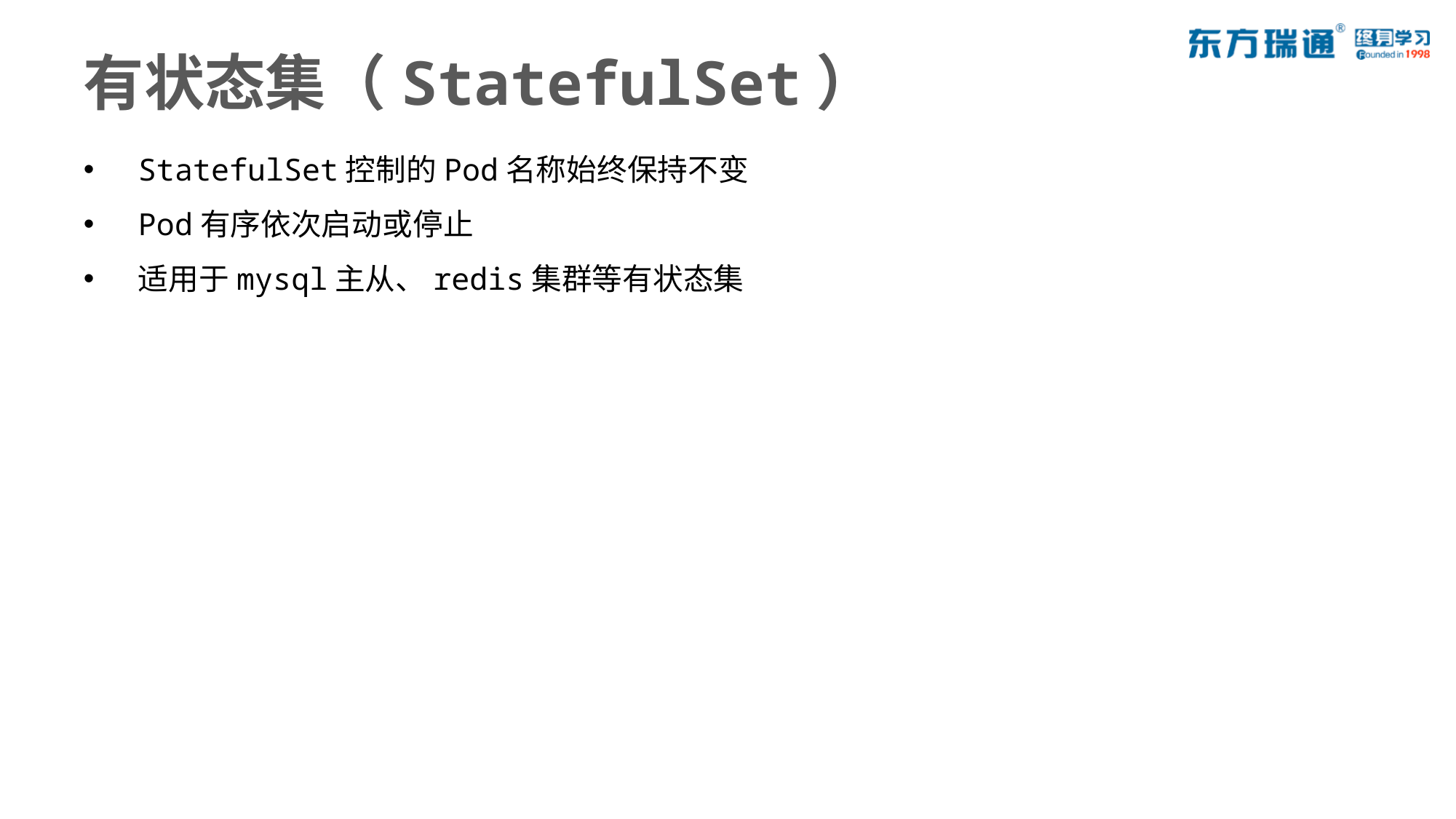

# 有状态集（StatefulSet）
StatefulSet控制的Pod名称始终保持不变
Pod有序依次启动或停止
适用于mysql主从、redis集群等有状态集